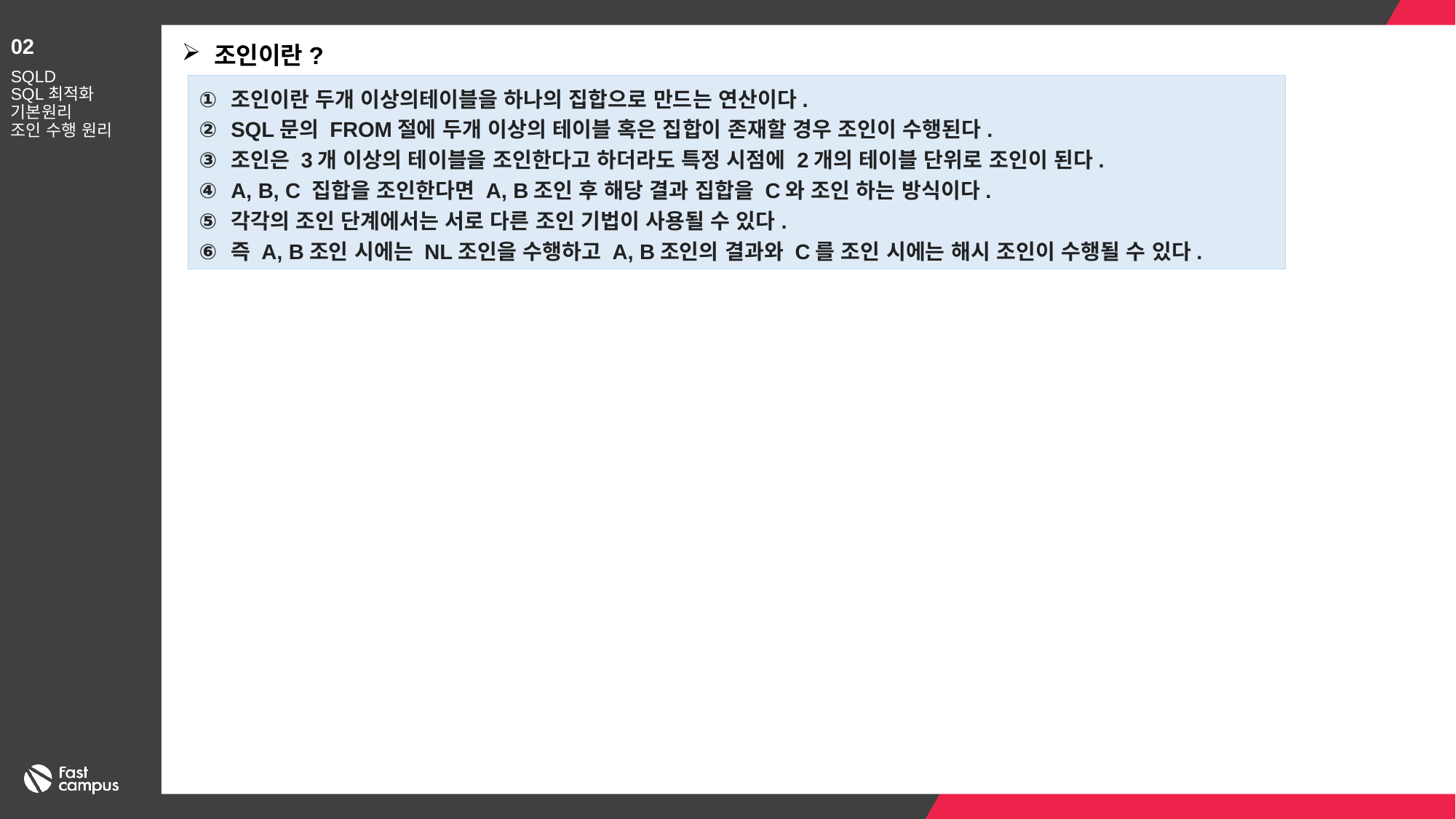

02
조인이란?
SQLD
SQL최적화 기본원리
조인 수행 원리
조인이란 두개 이상의테이블을 하나의 집합으로 만드는 연산이다.
SQL문의 FROM절에 두개 이상의 테이블 혹은 집합이 존재할 경우 조인이 수행된다.
조인은 3개 이상의 테이블을 조인한다고 하더라도 특정 시점에 2개의 테이블 단위로 조인이 된다.
A, B, C 집합을 조인한다면 A, B조인 후 해당 결과 집합을 C와 조인 하는 방식이다.
각각의 조인 단계에서는 서로 다른 조인 기법이 사용될 수 있다.
즉 A, B조인 시에는 NL조인을 수행하고 A, B조인의 결과와 C를 조인 시에는 해시 조인이 수행될 수 있다.